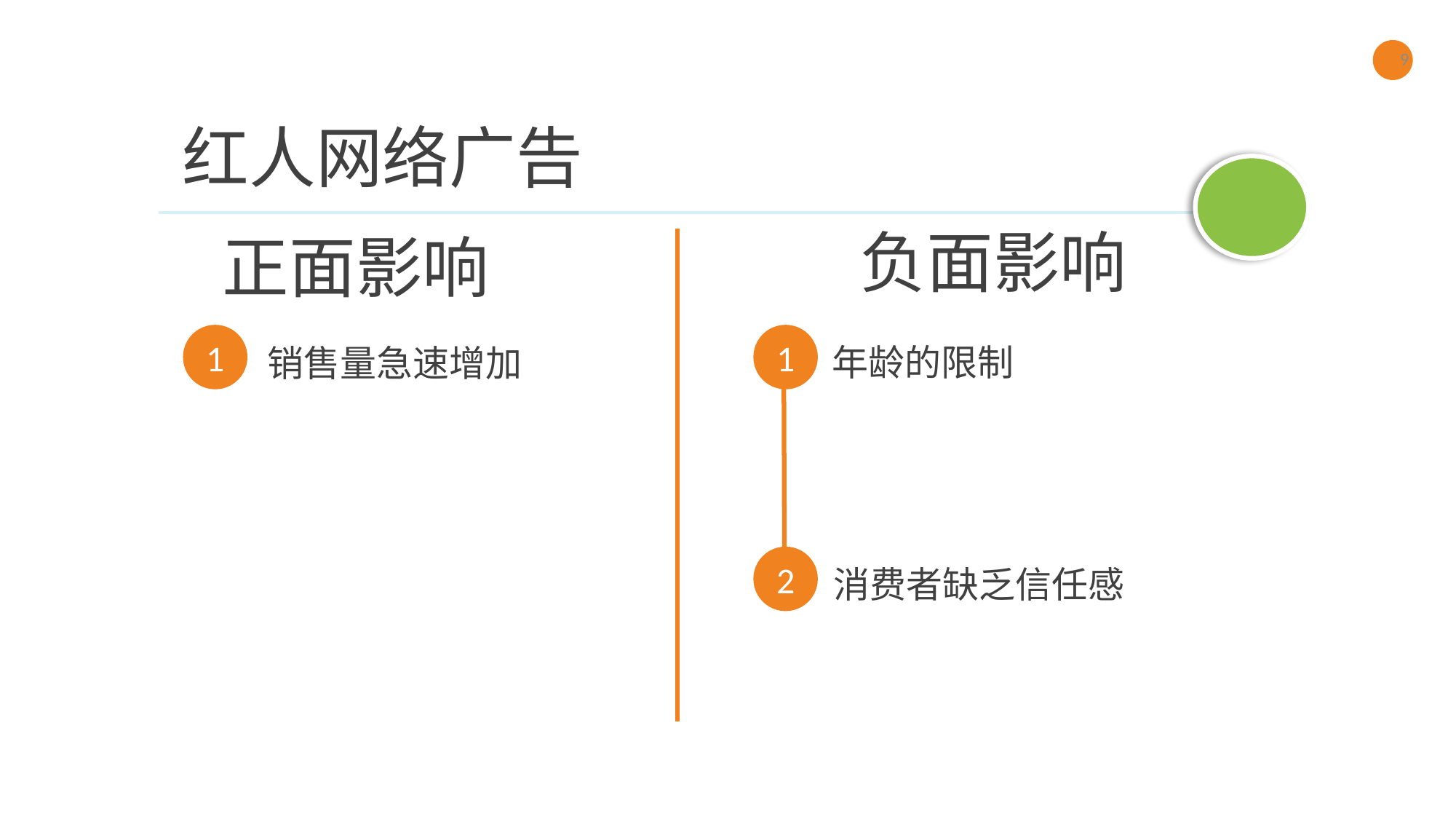

9
红人网络广告

负面影响
正面影响
1
1
年龄的限制
销售量急速增加
2
消费者缺乏信任感